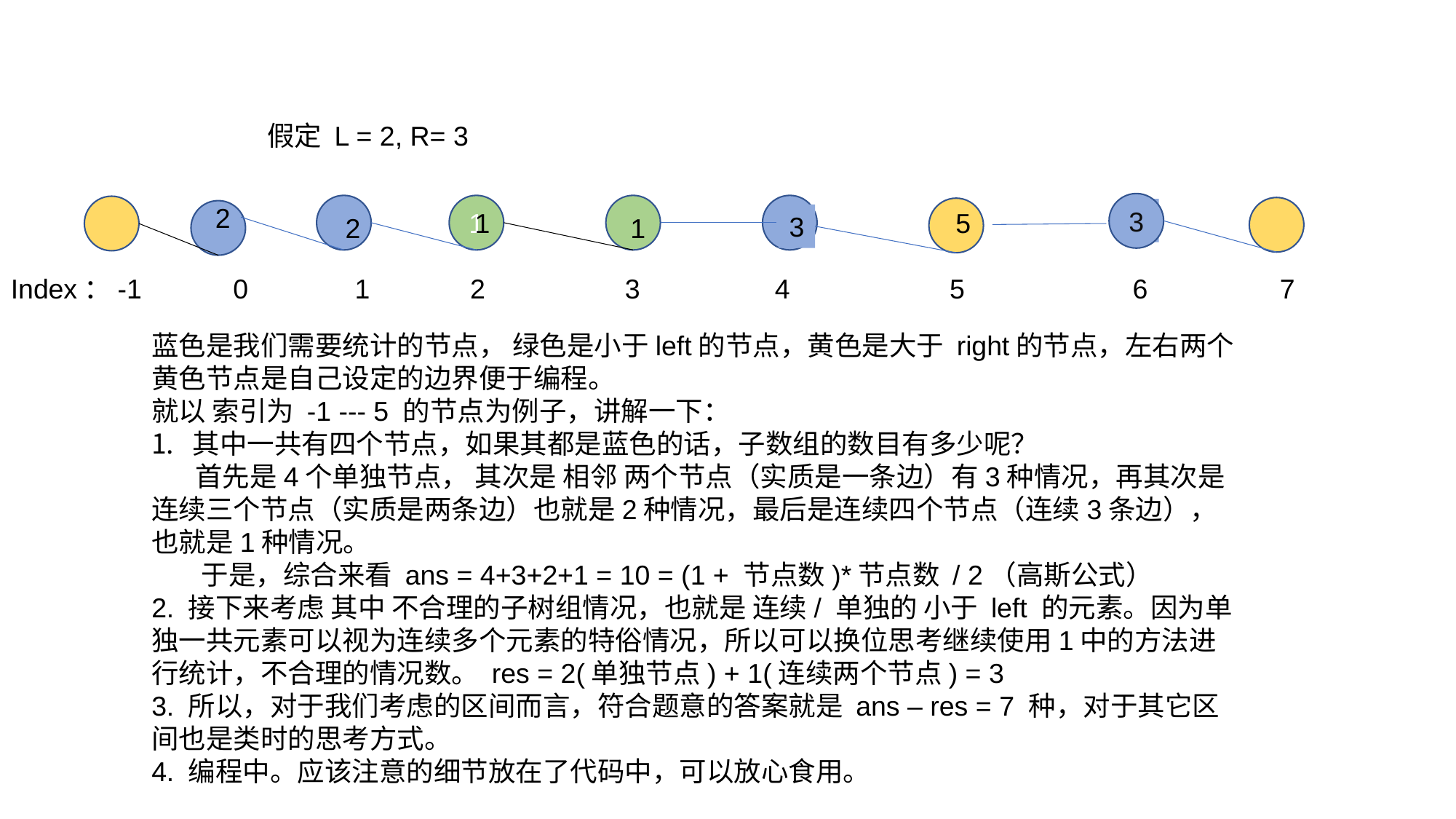

假定 L = 2, R= 3
3
2

1

3

1
5
3
2
1
Index：-1            0              1	   2	         3		4                     5		    6 	         7
蓝色是我们需要统计的节点， 绿色是小于left的节点，黄色是大于 right的节点，左右两个黄色节点是自己设定的边界便于编程。
就以 索引为 -1 --- 5 的节点为例子，讲解一下：
其中一共有四个节点，如果其都是蓝色的话，子数组的数目有多少呢？
      首先是4个单独节点， 其次是 相邻 两个节点（实质是一条边）有3种情况，再其次是连续三个节点（实质是两条边）也就是2种情况，最后是连续四个节点（连续3条边），也就是1种情况。
       于是，综合来看 ans = 4+3+2+1 = 10 = (1 + 节点数)*节点数 / 2（高斯公式）
2. 接下来考虑 其中 不合理的子树组情况，也就是 连续/ 单独的 小于 left 的元素。因为单独一共元素可以视为连续多个元素的特俗情况，所以可以换位思考继续使用1中的方法进行统计，不合理的情况数。 res = 2(单独节点) + 1(连续两个节点) = 3
3. 所以，对于我们考虑的区间而言，符合题意的答案就是 ans – res = 7 种，对于其它区间也是类时的思考方式。
4. 编程中。应该注意的细节放在了代码中，可以放心食用。